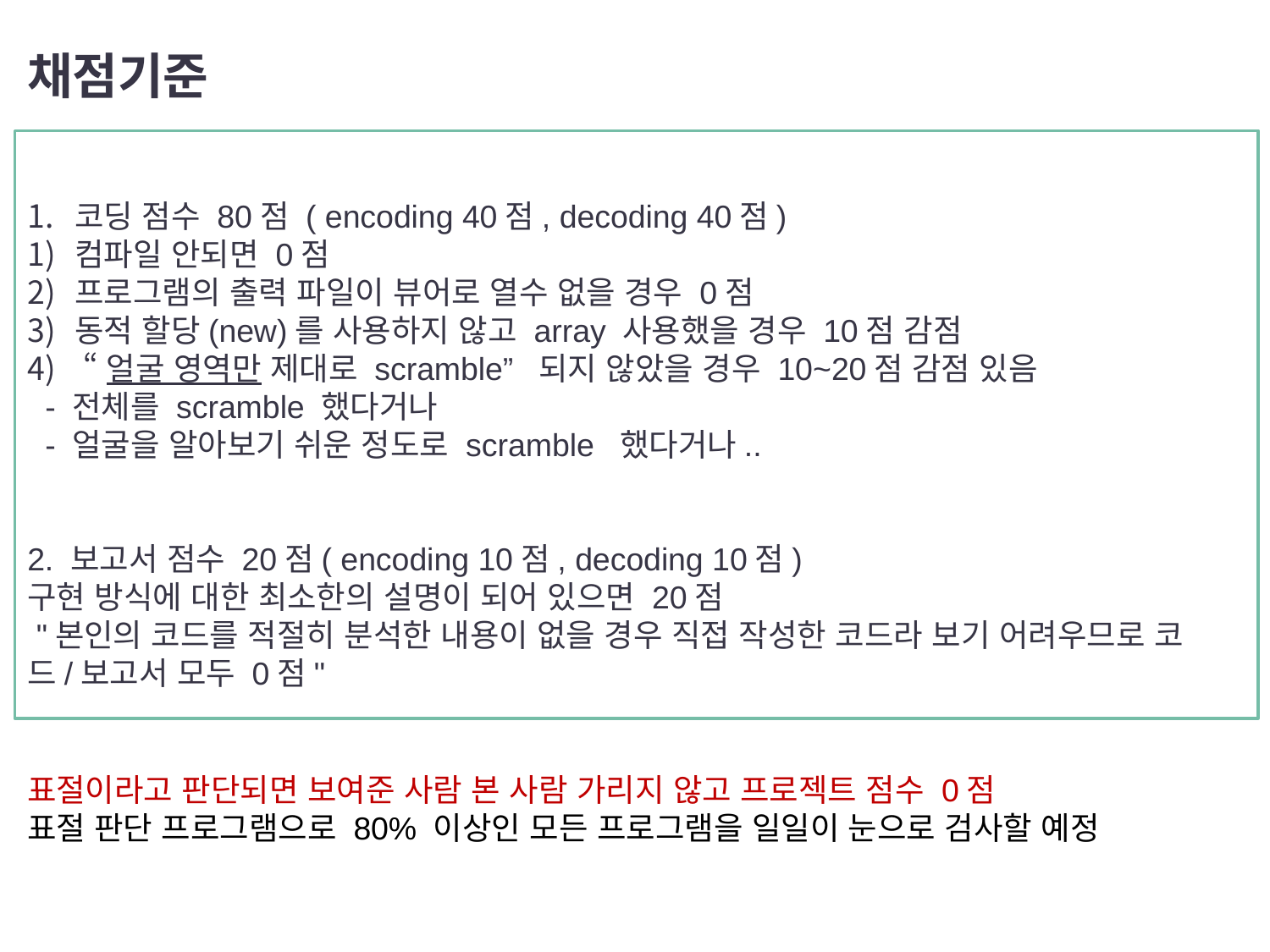

# 채점기준

코딩 점수 80점 ( encoding 40점, decoding 40점)
컴파일 안되면 0점
프로그램의 출력 파일이 뷰어로 열수 없을 경우 0점
동적 할당(new)를 사용하지 않고 array 사용했을 경우 10점 감점
 “얼굴 영역만 제대로 scramble”  되지 않았을 경우 10~20점 감점 있음
  - 전체를 scramble 했다거나
  - 얼굴을 알아보기 쉬운 정도로 scramble  했다거나..

2. 보고서 점수 20점( encoding 10점, decoding 10점)
구현 방식에 대한 최소한의 설명이 되어 있으면 20점
 "본인의 코드를 적절히 분석한 내용이 없을 경우 직접 작성한 코드라 보기 어려우므로 코드/보고서 모두 0점"
표절이라고 판단되면 보여준 사람 본 사람 가리지 않고 프로젝트 점수 0점
표절 판단 프로그램으로 80% 이상인 모든 프로그램을 일일이 눈으로 검사할 예정